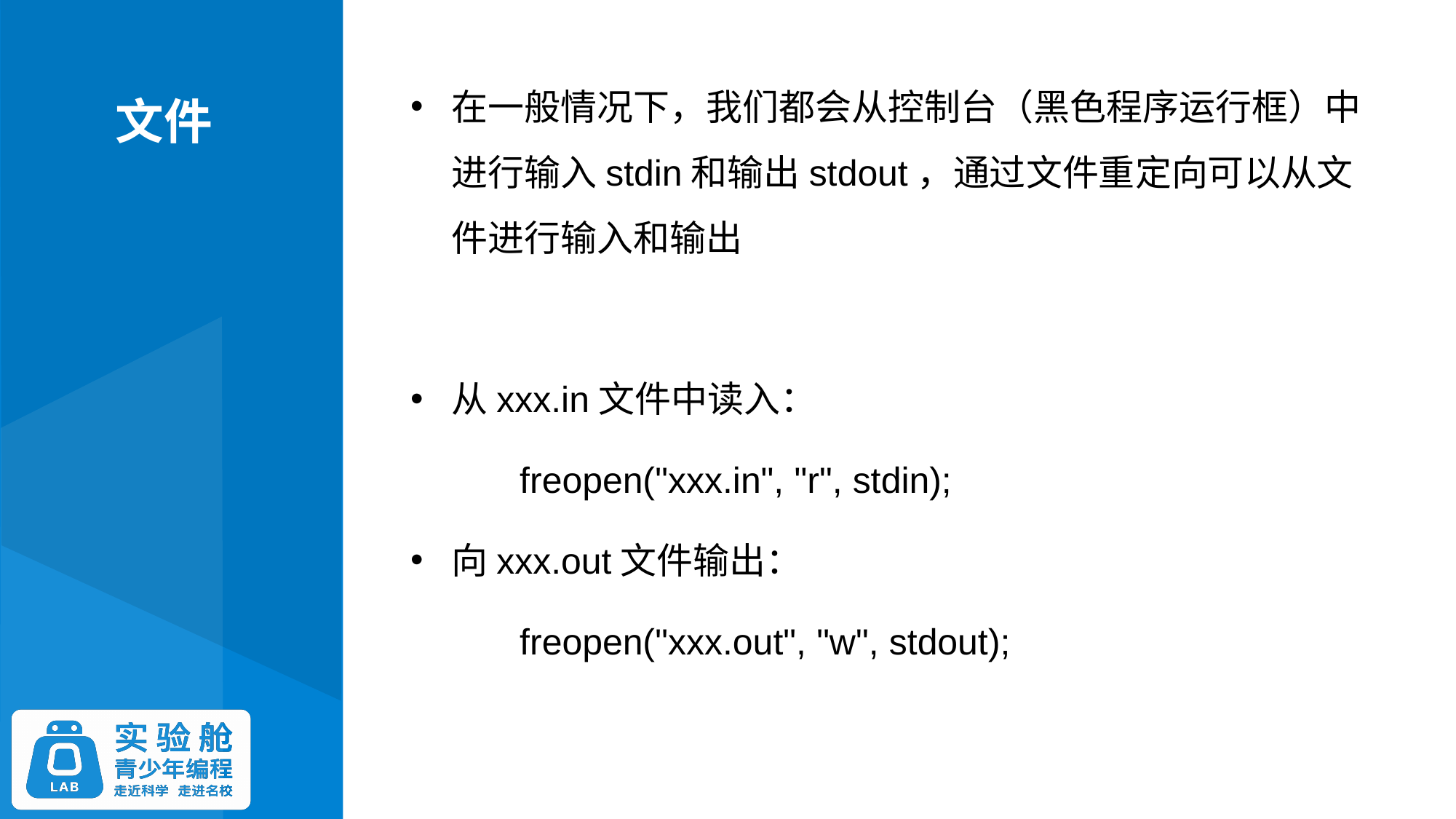

文件
在一般情况下，我们都会从控制台（黑色程序运行框）中进行输入stdin和输出stdout，通过文件重定向可以从文件进行输入和输出

从xxx.in文件中读入：
	freopen("xxx.in", "r", stdin);
向xxx.out文件输出：
	freopen("xxx.out", "w", stdout);